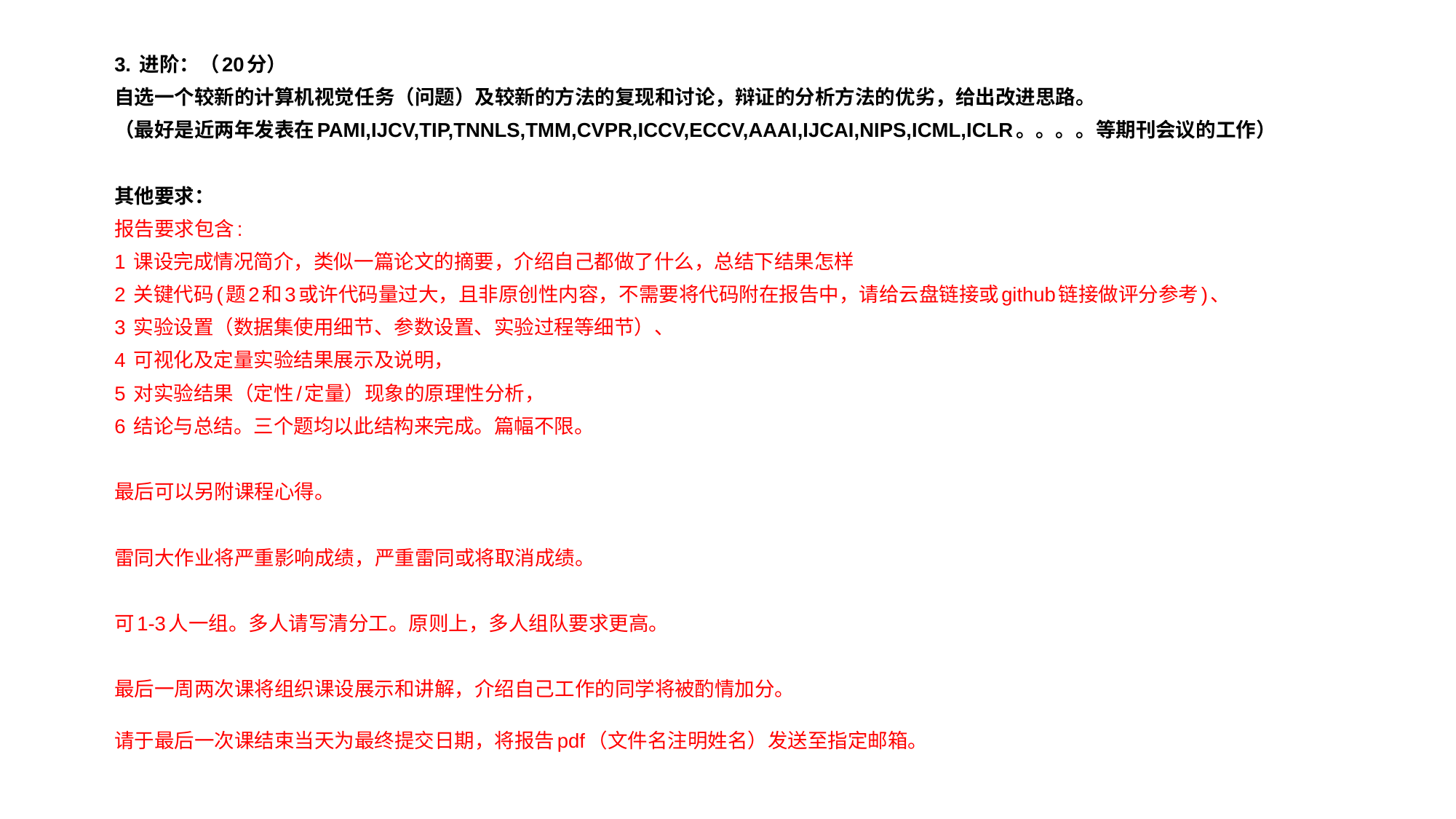

3. 进阶：（20分）
自选一个较新的计算机视觉任务（问题）及较新的方法的复现和讨论，辩证的分析方法的优劣，给出改进思路。
（最好是近两年发表在PAMI,IJCV,TIP,TNNLS,TMM,CVPR,ICCV,ECCV,AAAI,IJCAI,NIPS,ICML,ICLR。。。。等期刊会议的工作）

其他要求：
报告要求包含:
1 课设完成情况简介，类似一篇论文的摘要，介绍自己都做了什么，总结下结果怎样
2 关键代码(题2和3或许代码量过大，且非原创性内容，不需要将代码附在报告中，请给云盘链接或github链接做评分参考)、
3 实验设置（数据集使用细节、参数设置、实验过程等细节）、
4 可视化及定量实验结果展示及说明，
5 对实验结果（定性/定量）现象的原理性分析，
6 结论与总结。三个题均以此结构来完成。篇幅不限。

最后可以另附课程心得。

雷同大作业将严重影响成绩，严重雷同或将取消成绩。

可1-3人一组。多人请写清分工。原则上，多人组队要求更高。

最后一周两次课将组织课设展示和讲解，介绍自己工作的同学将被酌情加分。

请于最后一次课结束当天为最终提交日期，将报告pdf（文件名注明姓名）发送至指定邮箱。